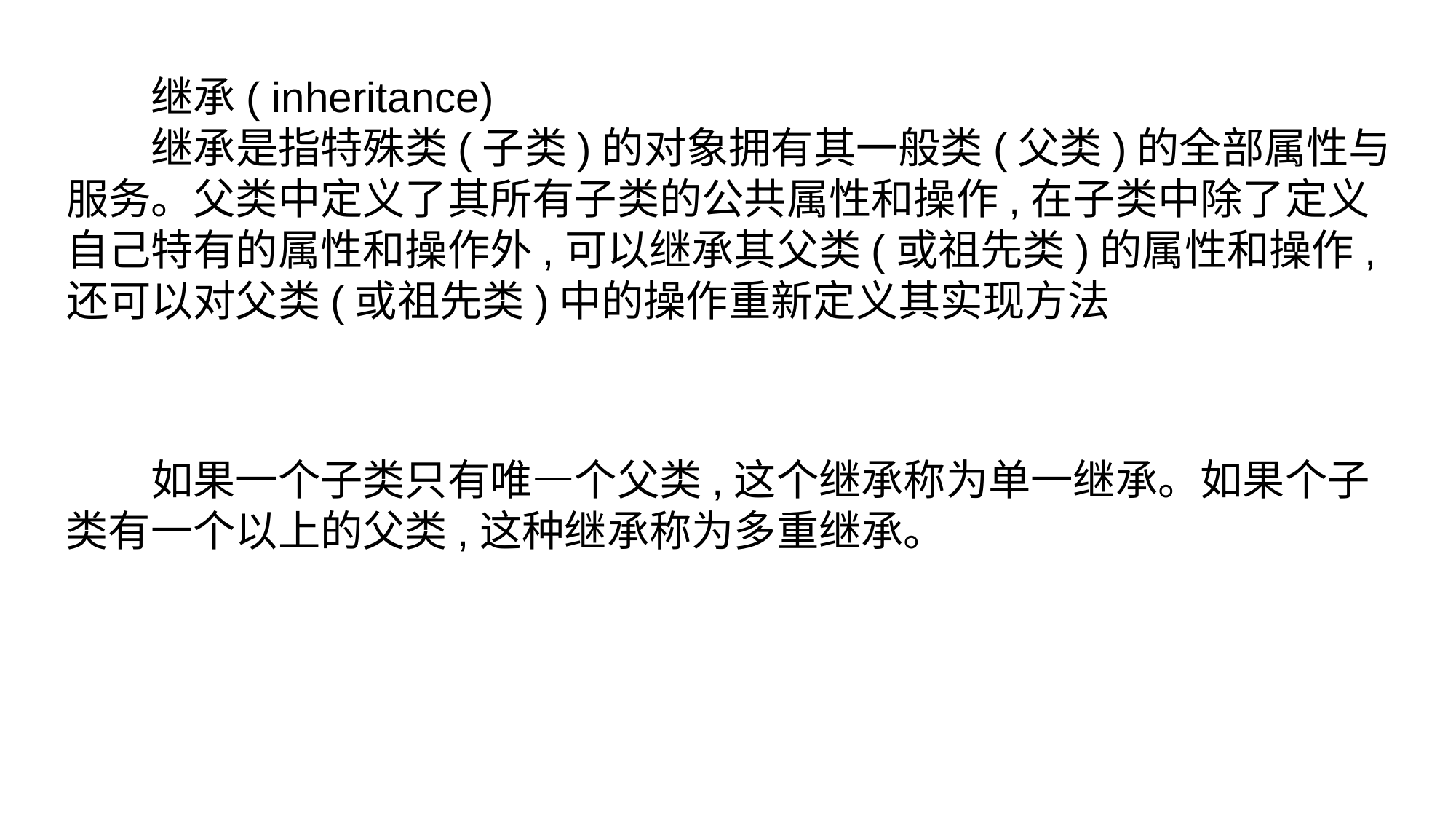

继承( inheritance)
继承是指特殊类(子类)的对象拥有其一般类(父类)的全部属性与服务。父类中定义了其所有子类的公共属性和操作,在子类中除了定义自己特有的属性和操作外,可以继承其父类(或祖先类)的属性和操作,还可以对父类(或祖先类)中的操作重新定义其实现方法
如果一个子类只有唯—个父类,这个继承称为单一继承。如果个子类有一个以上的父类,这种继承称为多重继承。